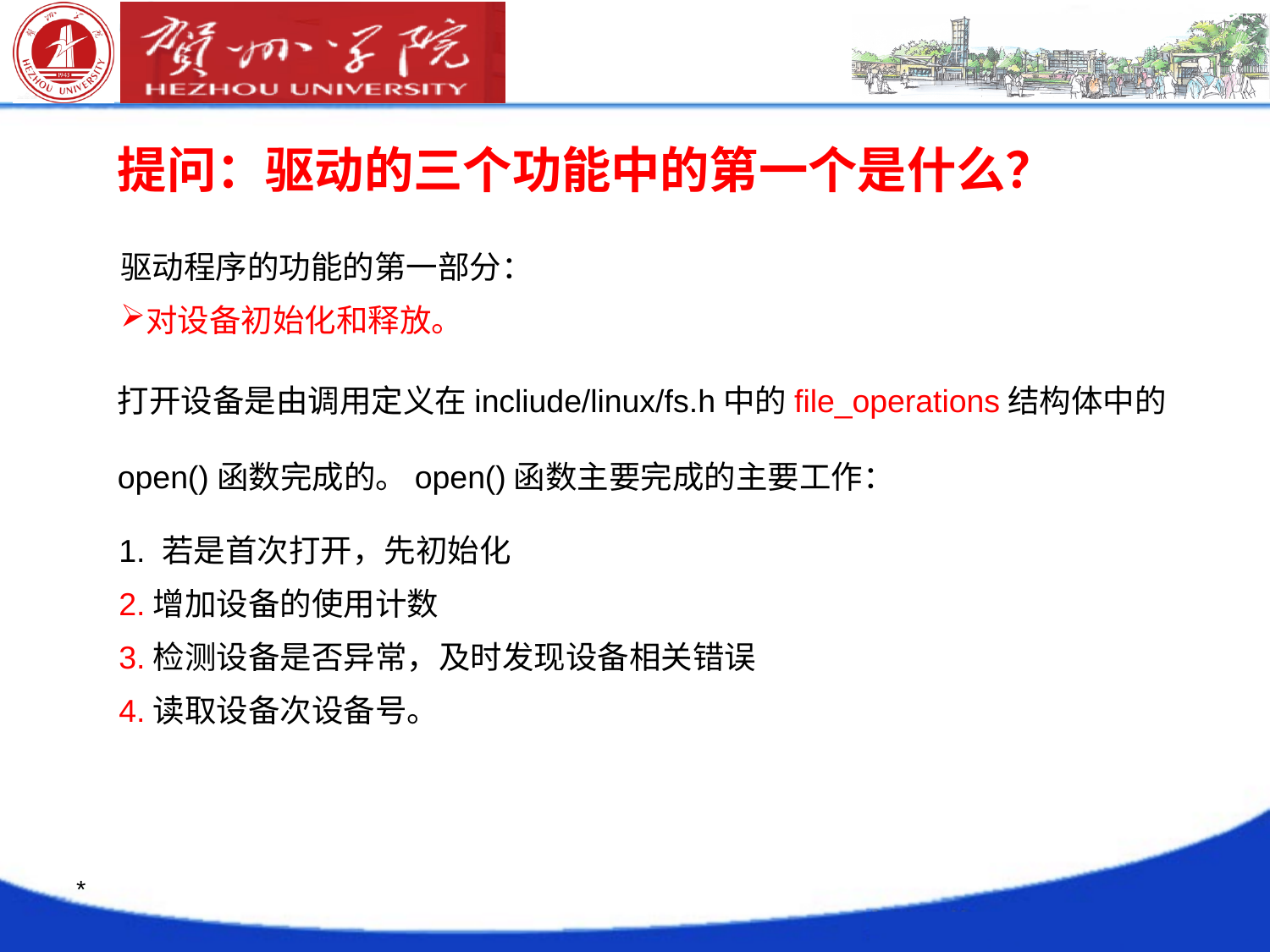

提问：驱动的三个功能中的第一个是什么？
驱动程序的功能的第一部分：
对设备初始化和释放。

打开设备是由调用定义在incliude/linux/fs.h中的file_operations结构体中的 open()函数完成的。open()函数主要完成的主要工作：
1. 若是首次打开，先初始化
2.增加设备的使用计数
3.检测设备是否异常，及时发现设备相关错误
4.读取设备次设备号。
# *